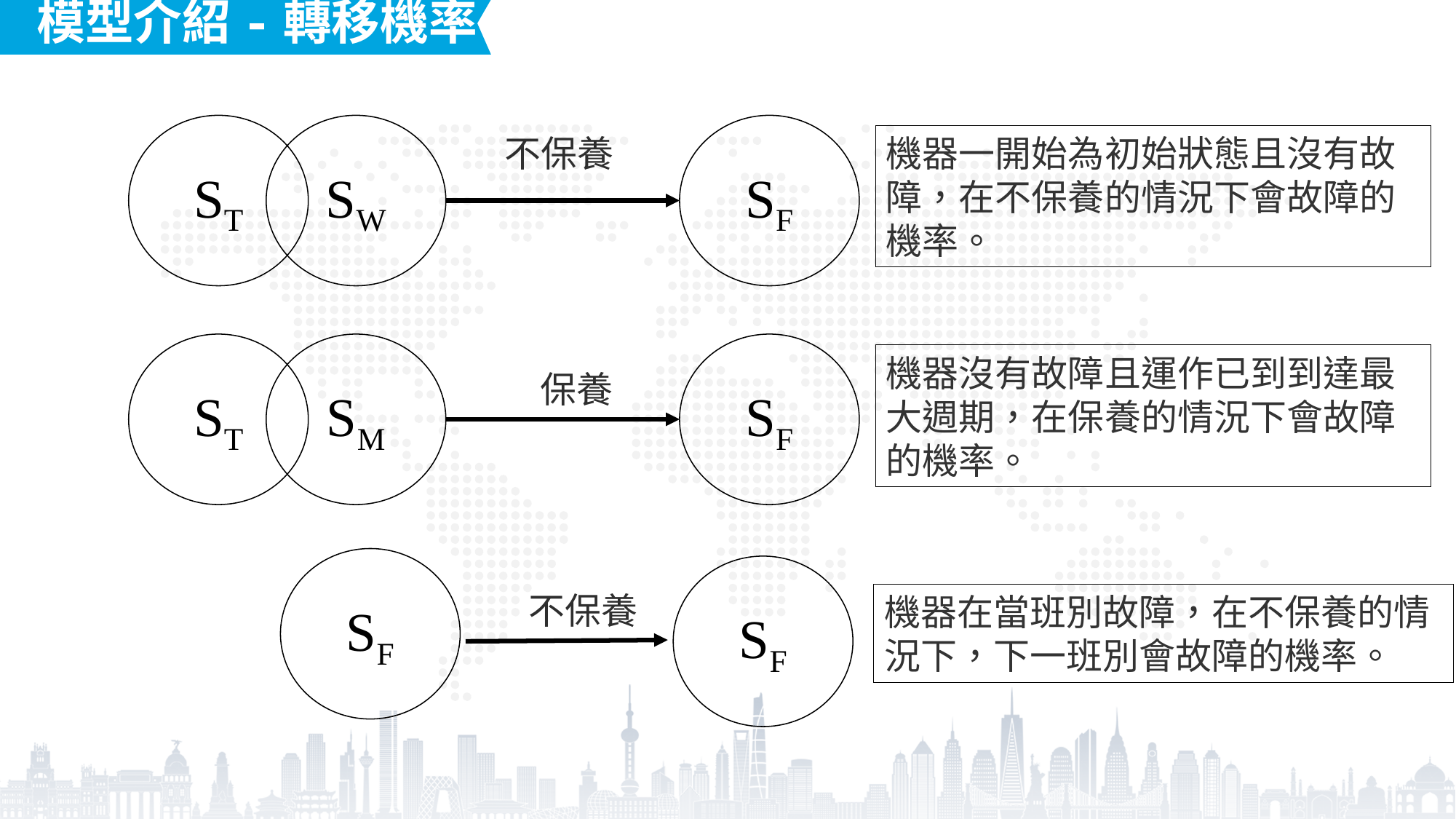

模型介紹-轉移機率
ST
SW
SF
不保養
機器一開始為初始狀態且沒有故障，在不保養的情況下會故障的機率。
ST
SM
SF
機器沒有故障且運作已到到達最大週期，在保養的情況下會故障的機率。
保養
SF
SF
不保養
機器在當班別故障，在不保養的情況下，下一班別會故障的機率。